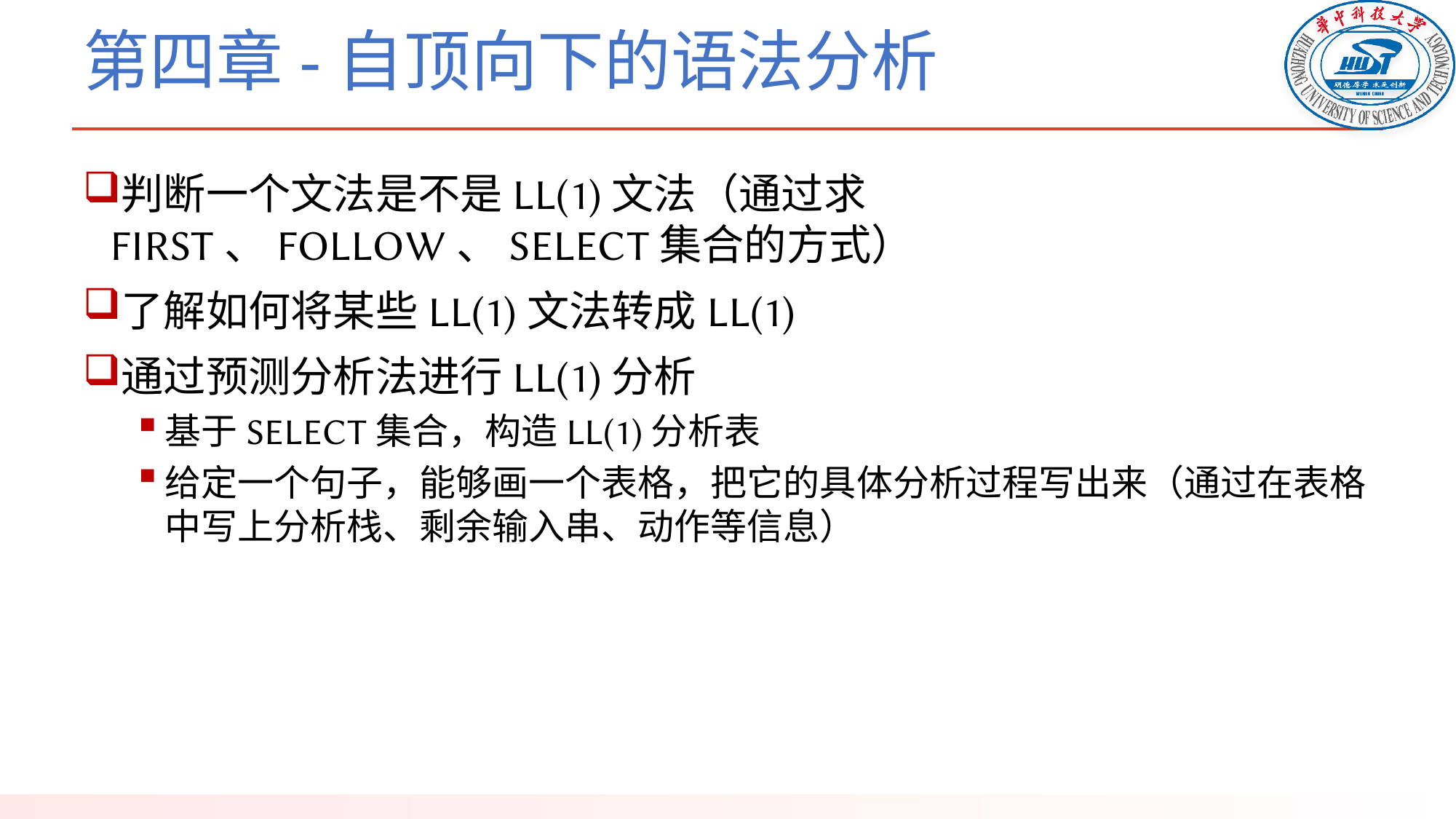

# 第四章-自顶向下的语法分析
判断一个文法是不是LL(1)文法（通过求FIRST、FOLLOW、SELECT集合的方式）
了解如何将某些LL(1)文法转成LL(1)
通过预测分析法进行LL(1)分析
基于SELECT集合，构造LL(1)分析表
给定一个句子，能够画一个表格，把它的具体分析过程写出来（通过在表格中写上分析栈、剩余输入串、动作等信息）